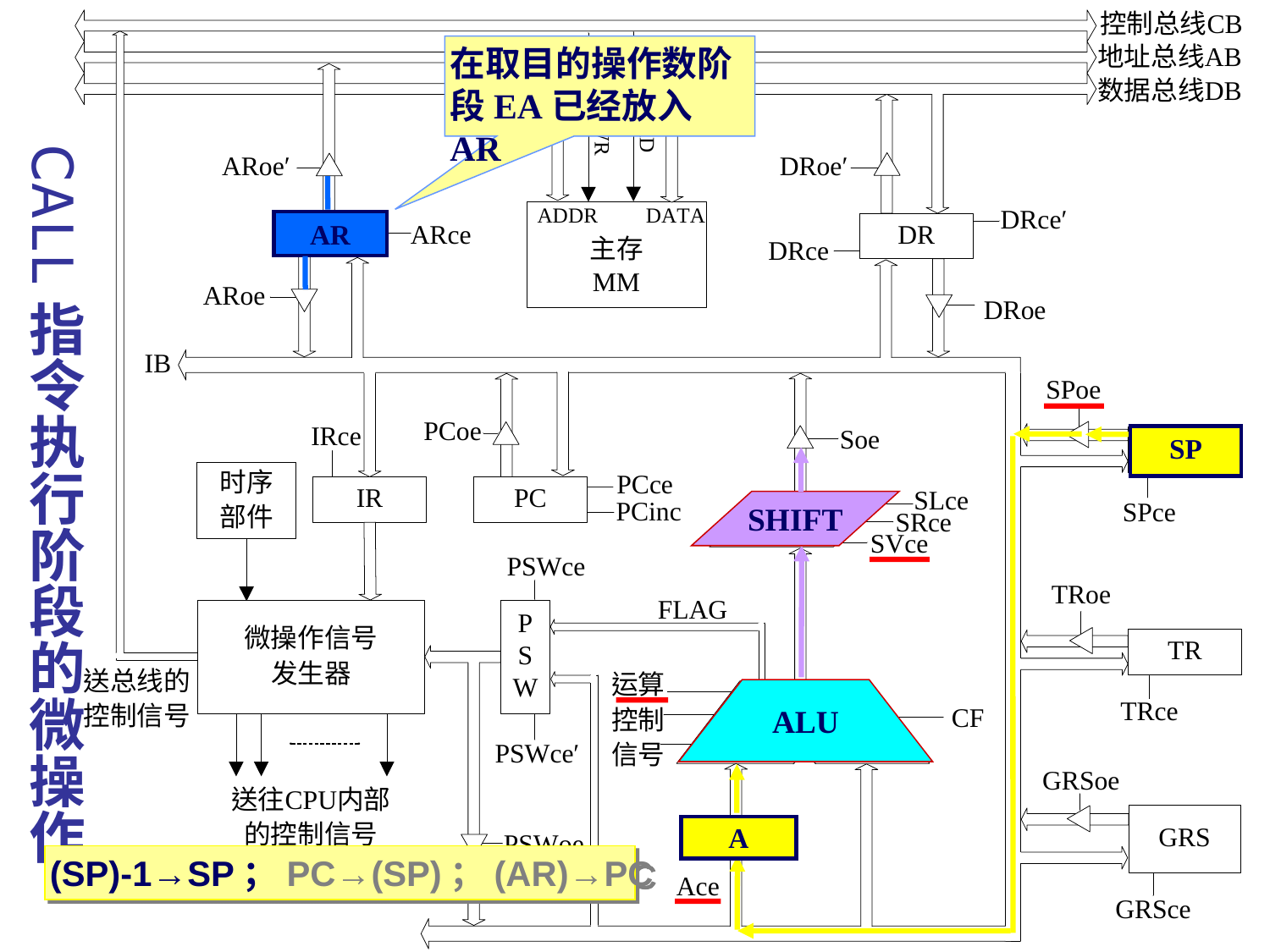

在取目的操作数阶段EA已经放入AR
# CALL指令执行阶段的微操作

AR

SP

SHIFT

ALU

A
(SP)-1→SP；PC→(SP)；(AR)→PC

37